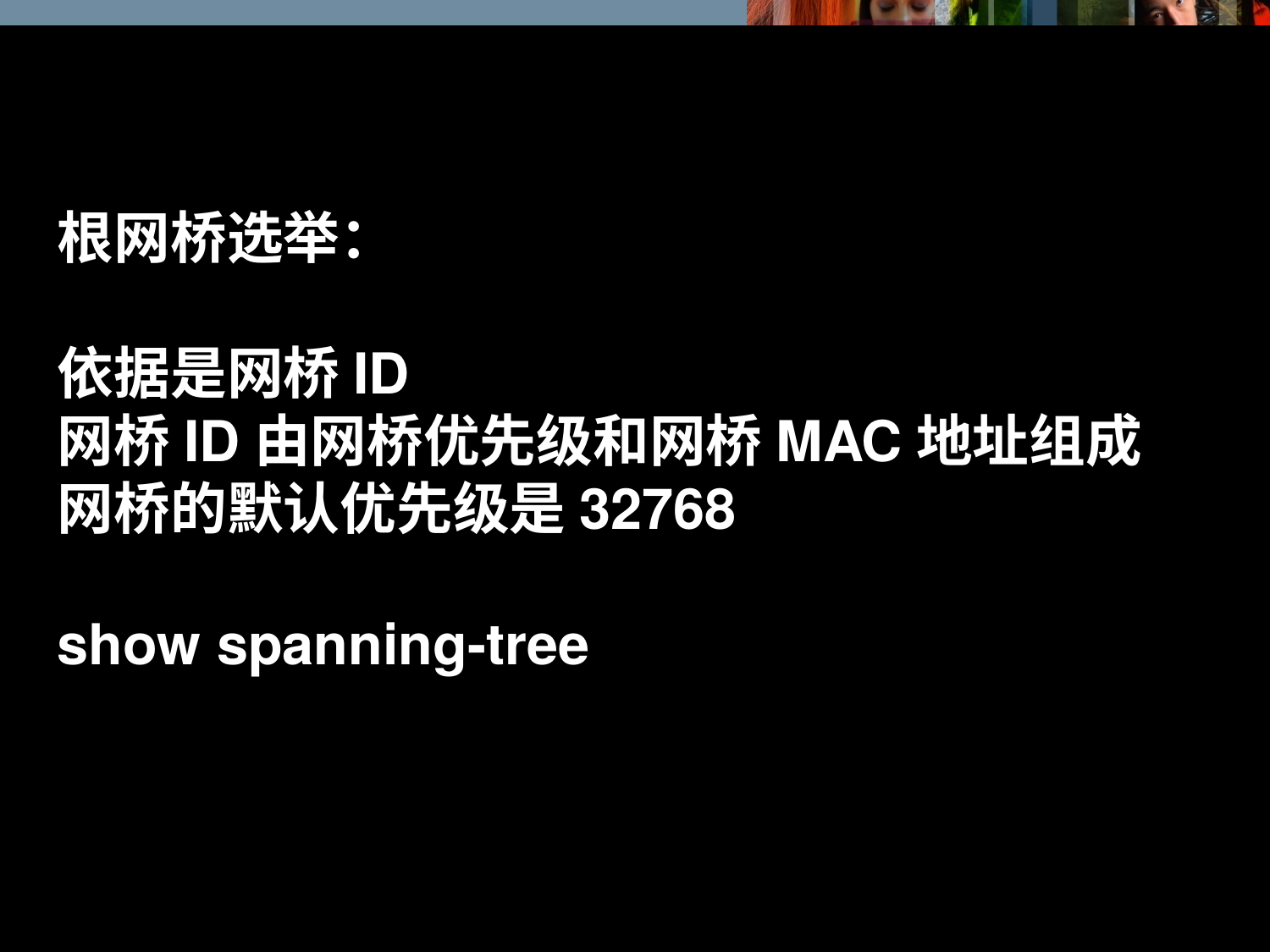

根网桥选举：

依据是网桥ID
网桥ID由网桥优先级和网桥MAC地址组成
网桥的默认优先级是32768

show spanning-tree